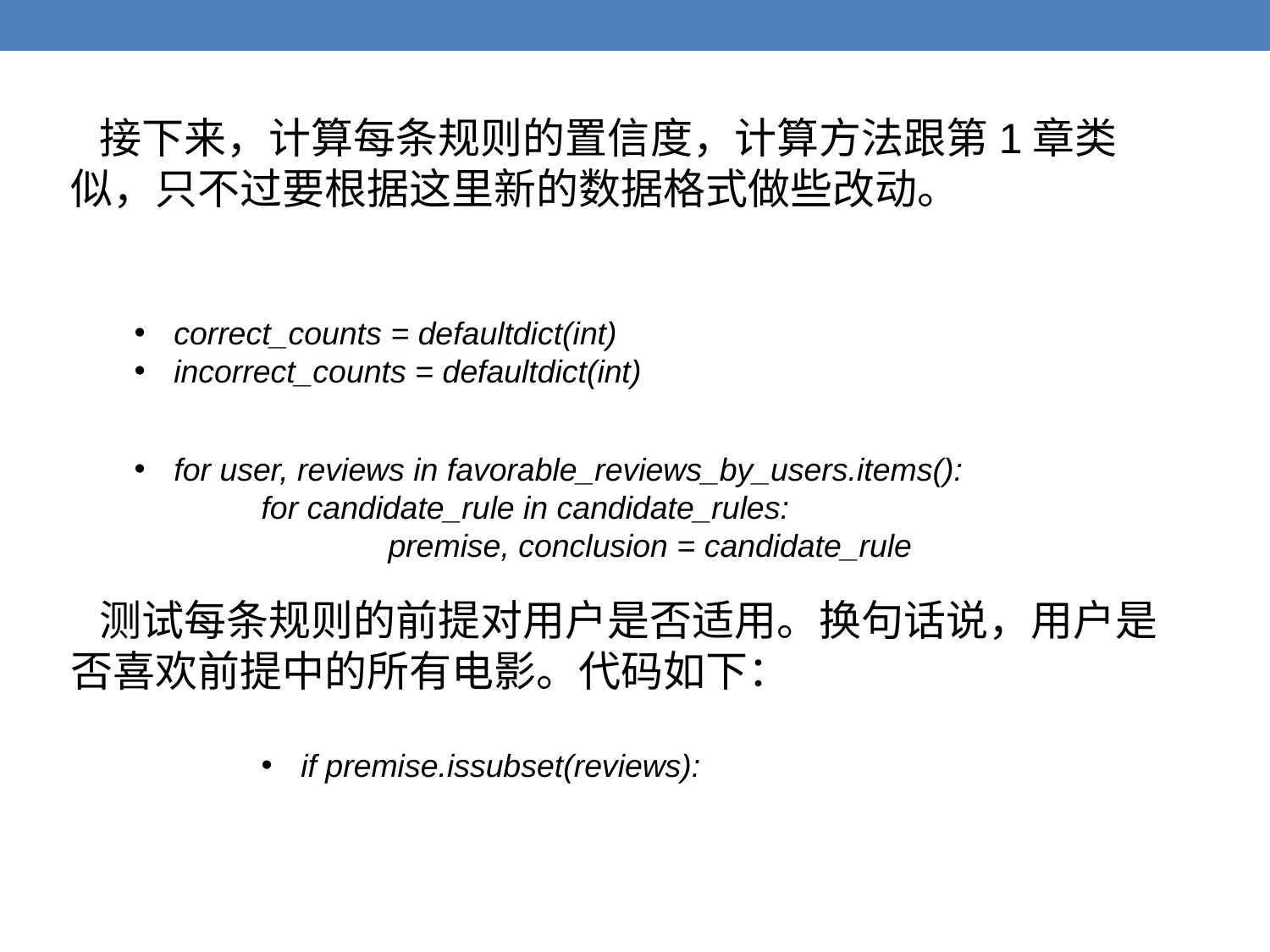

接下来，计算每条规则的置信度，计算方法跟第1章类似，只不过要根据这里新的数据格式做些改动。
correct_counts = defaultdict(int)
incorrect_counts = defaultdict(int)
for user, reviews in favorable_reviews_by_users.items():
	for candidate_rule in candidate_rules:
		premise, conclusion = candidate_rule
  测试每条规则的前提对用户是否适用。换句话说，用户是否喜欢前提中的所有电影。代码如下：

if premise.issubset(reviews):